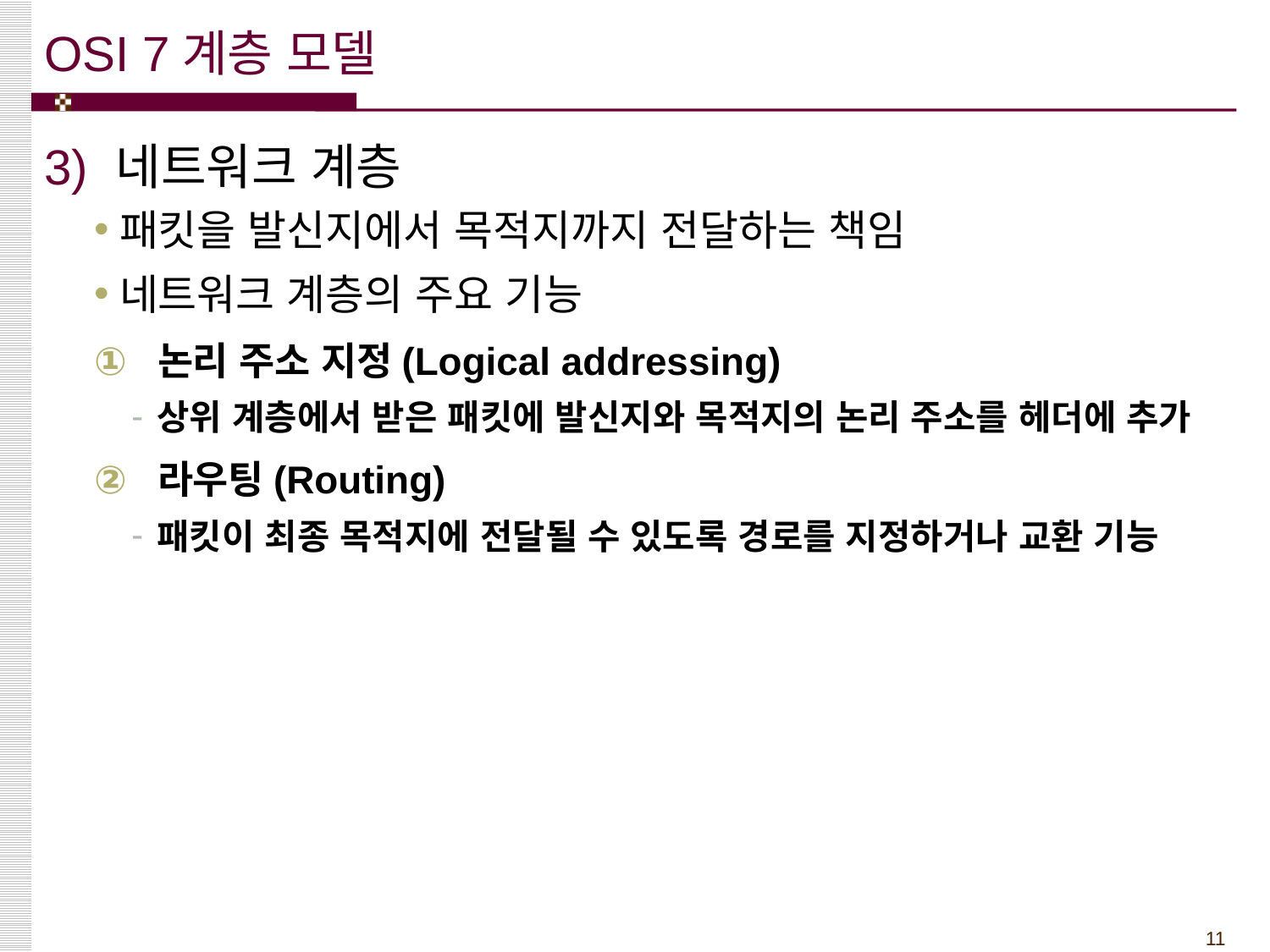

# OSI 7계층 모델
네트워크 계층
패킷을 발신지에서 목적지까지 전달하는 책임
네트워크 계층의 주요 기능
논리 주소 지정(Logical addressing)
상위 계층에서 받은 패킷에 발신지와 목적지의 논리 주소를 헤더에 추가
라우팅(Routing)
패킷이 최종 목적지에 전달될 수 있도록 경로를 지정하거나 교환 기능